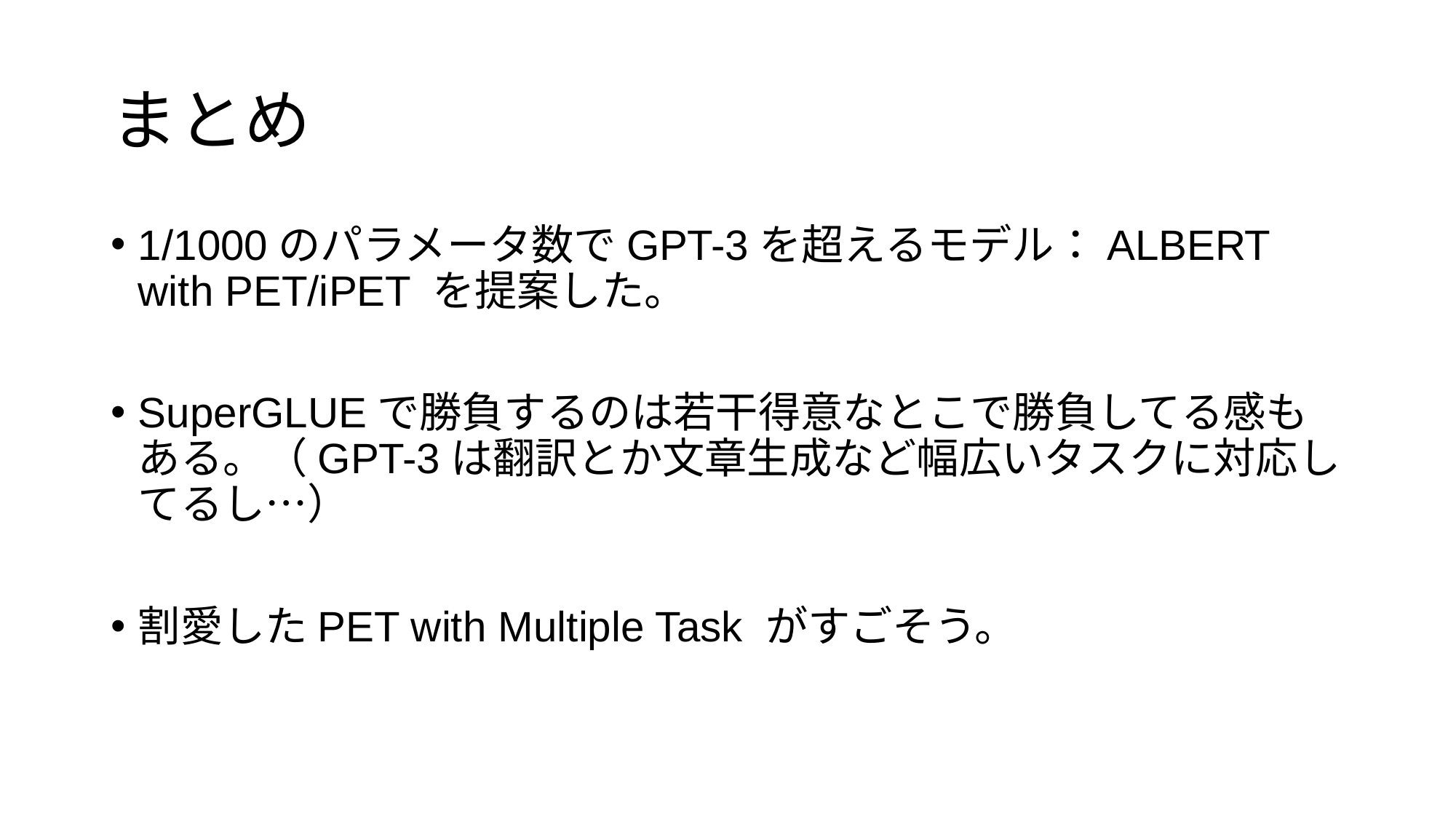

# まとめ
1/1000のパラメータ数でGPT-3を超えるモデル：ALBERT with PET/iPET を提案した。

SuperGLUEで勝負するのは若干得意なとこで勝負してる感もある。（GPT-3は翻訳とか文章生成など幅広いタスクに対応してるし…）

割愛したPET with Multiple Task がすごそう。